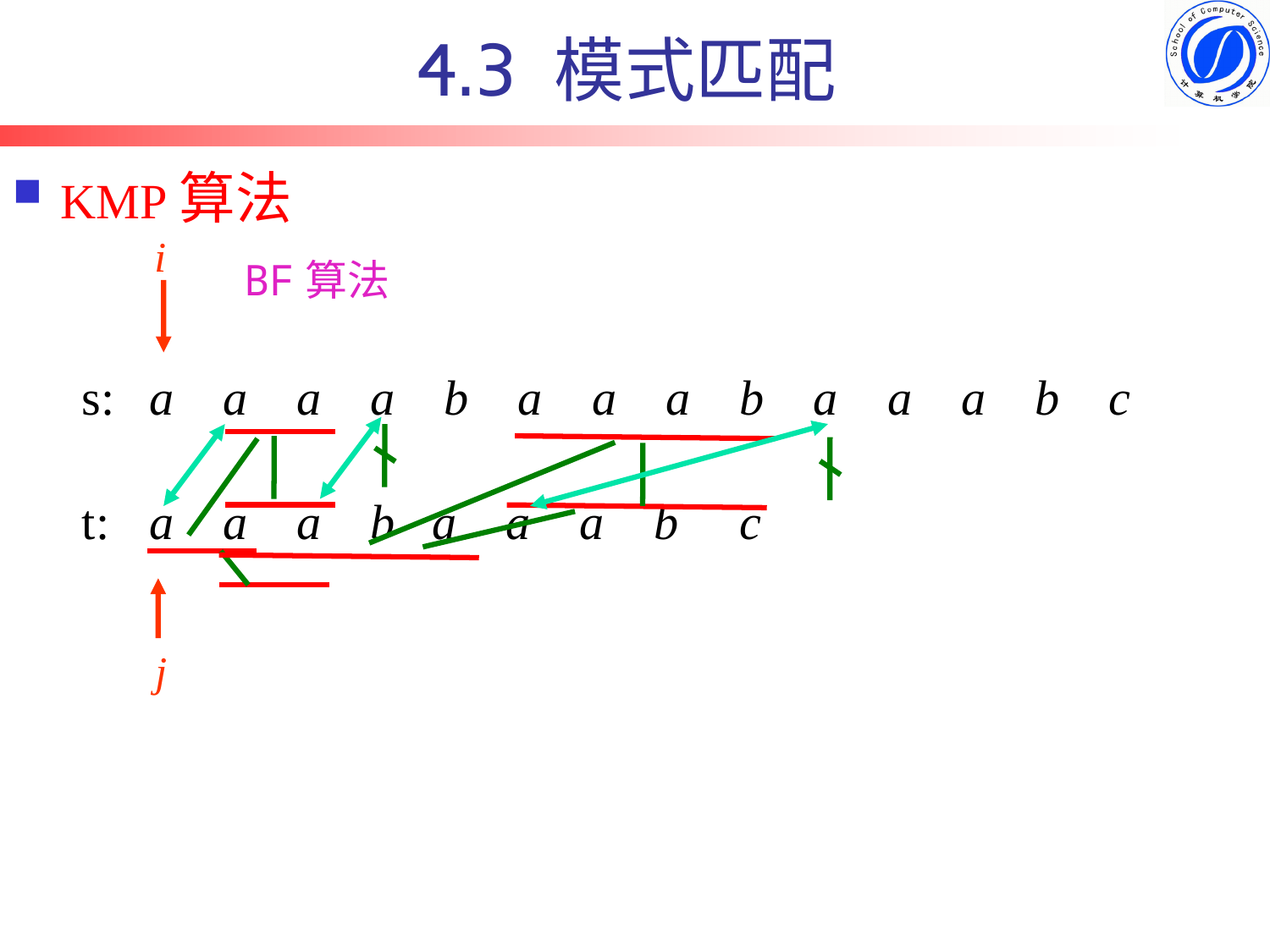

# 4.3 模式匹配
KMP算法
i

BF算法
s:
a    a    a    a    b    a    a    a    b    a    a    a    b    c

t:
a    a    a    b   a    a    a    b     c

j